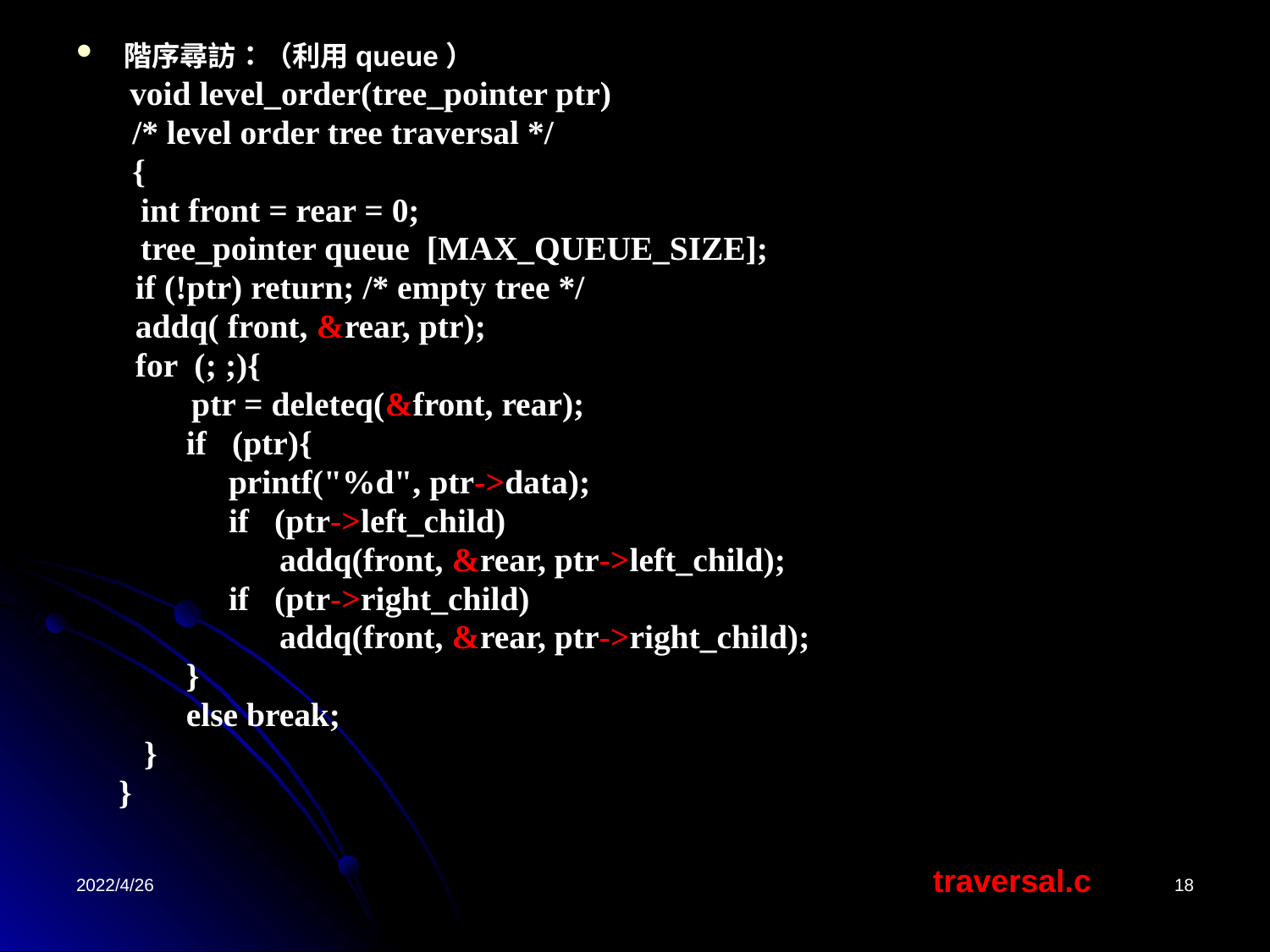

階序尋訪：（利用queue）
	 void level_order(tree_pointer ptr)
	 /* level order tree traversal */
	 {
   	  int front = rear = 0;
	  tree_pointer queue  [MAX_QUEUE_SIZE];
       if (!ptr) return; /* empty tree */
       addq( front, &rear, ptr);
       for  (; ;){
	        ptr = deleteq(&front, rear);
             if   (ptr){
                  printf("%d", ptr->data);
                  if   (ptr->left_child)
                        addq(front, &rear, ptr->left_child);
                  if   (ptr->right_child)
                        addq(front, &rear, ptr->right_child);
             }
             else break;
        }
     }
traversal.c
2022/4/26
18